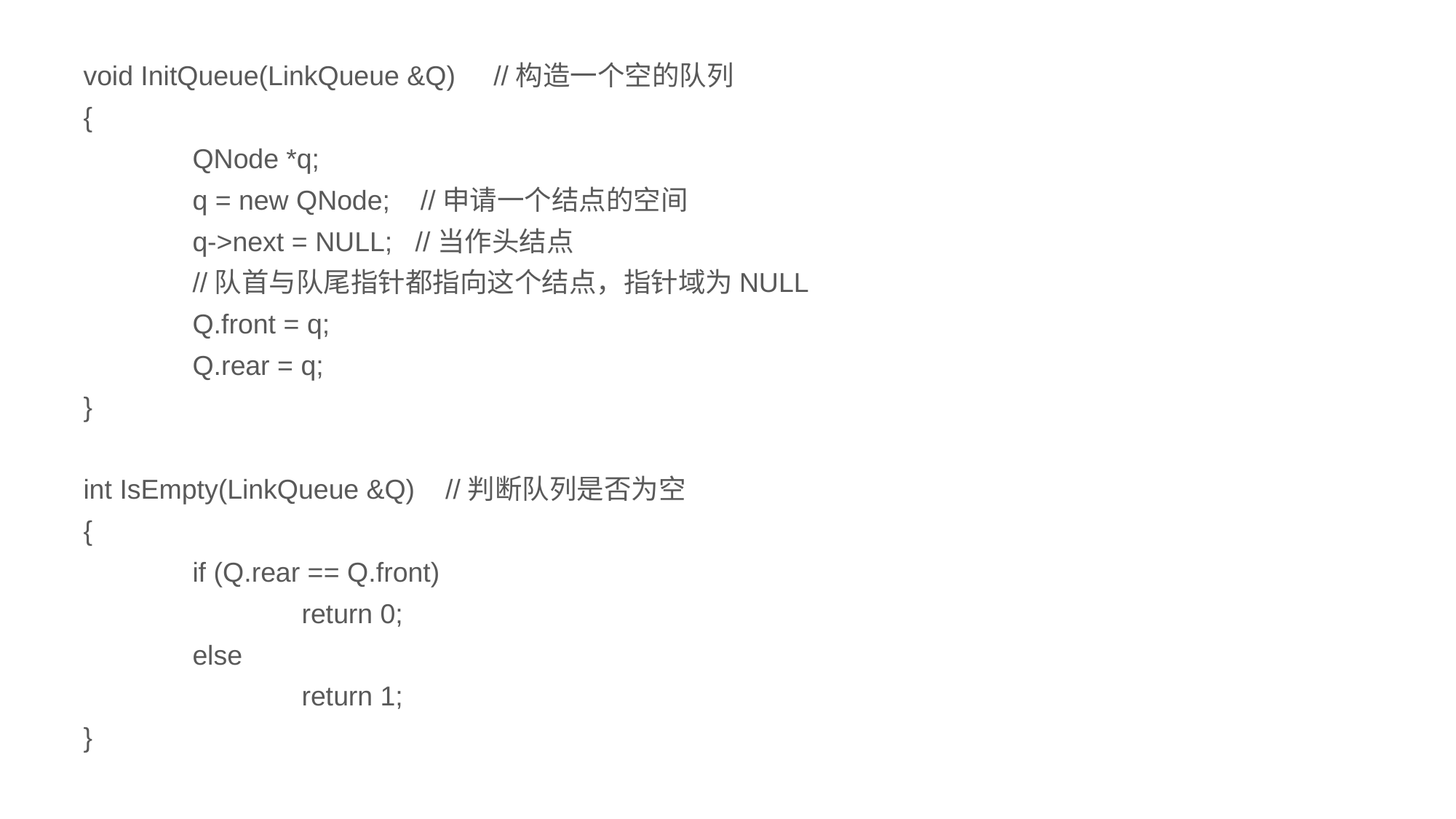

void InitQueue(LinkQueue &Q)     //构造一个空的队列
{
	QNode *q;
	q = new QNode;    //申请一个结点的空间
	q->next = NULL;   //当作头结点
	//队首与队尾指针都指向这个结点，指针域为NULL
	Q.front = q;
	Q.rear = q;
}

int IsEmpty(LinkQueue &Q)    //判断队列是否为空
{
	if (Q.rear == Q.front)
		return 0;
	else
		return 1;
}